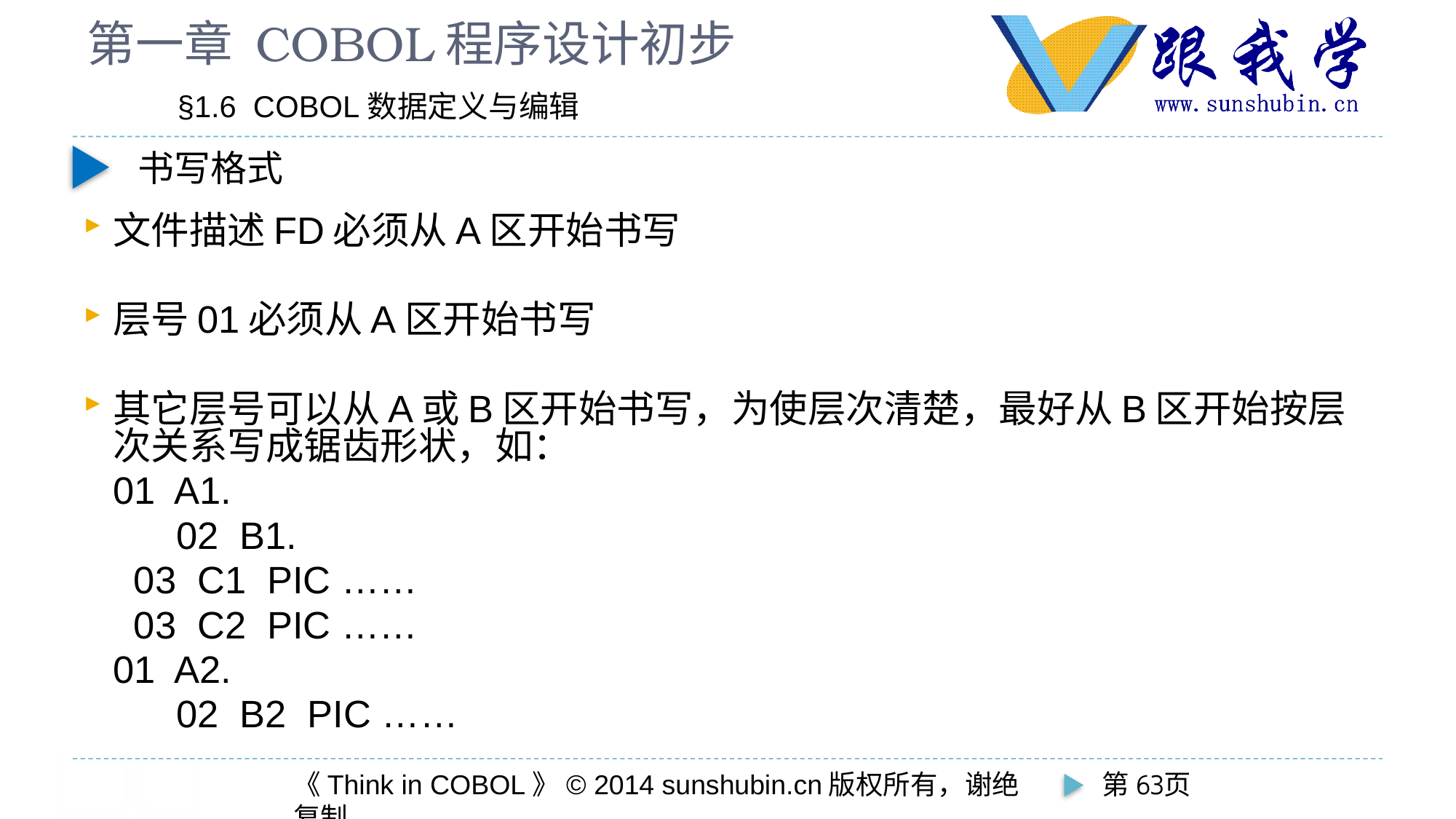

# 第一章 COBOL程序设计初步
 §1.6  COBOL数据定义与编辑
书写格式
文件描述FD必须从A区开始书写

层号01必须从A区开始书写

其它层号可以从A或B区开始书写，为使层次清楚，最好从B区开始按层次关系写成锯齿形状，如：
		01  A1.
		      02  B1.
			  03  C1  PIC ……
			  03  C2  PIC ……
		01  A2.
		      02  B2  PIC ……